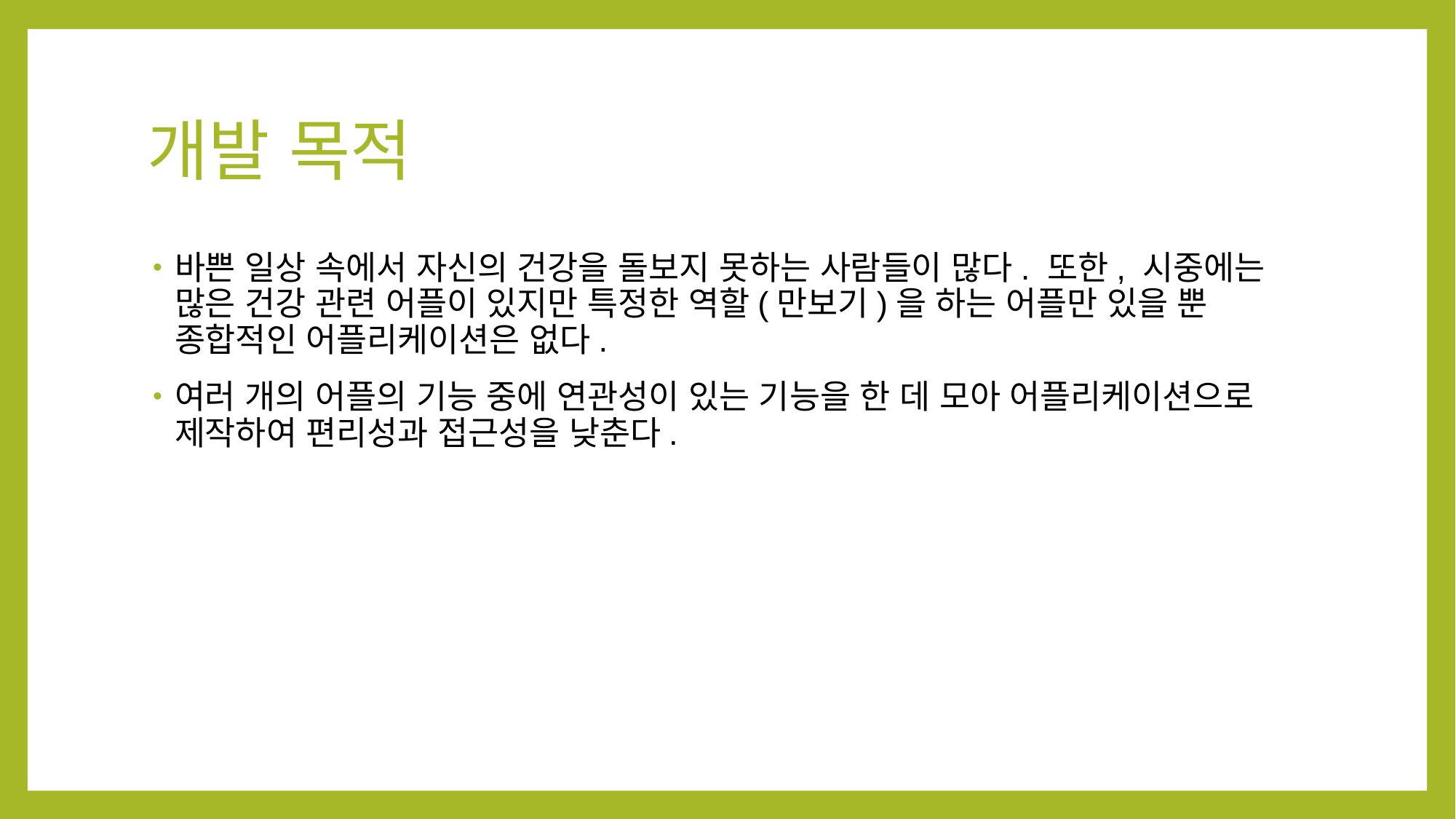

# 개발 목적
바쁜 일상 속에서 자신의 건강을 돌보지 못하는 사람들이 많다. 또한, 시중에는 많은 건강 관련 어플이 있지만 특정한 역할(만보기)을 하는 어플만 있을 뿐 종합적인 어플리케이션은 없다.
여러 개의 어플의 기능 중에 연관성이 있는 기능을 한 데 모아 어플리케이션으로 제작하여 편리성과 접근성을 낮춘다.